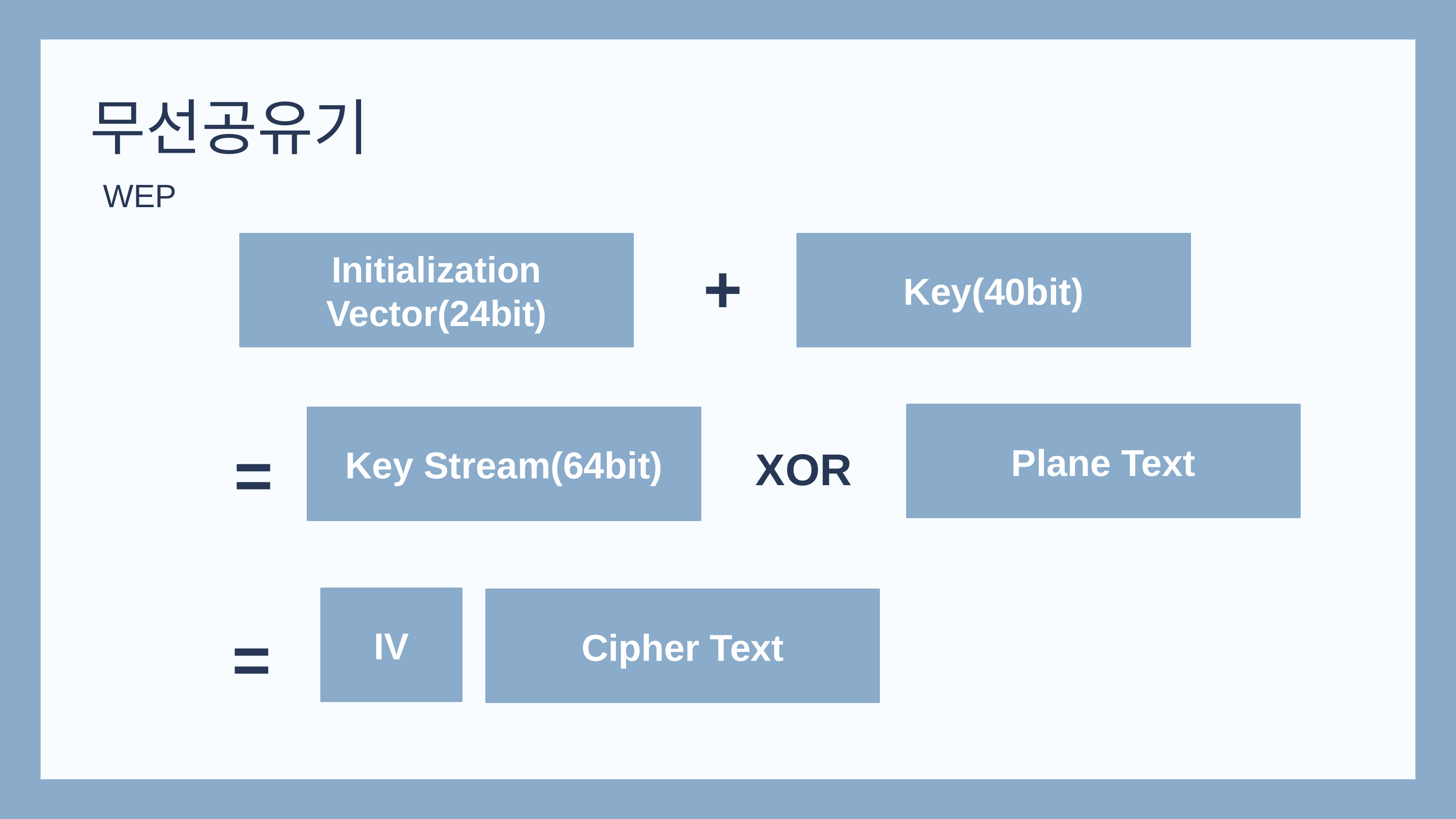

무선공유기
WEP
Key(40bit)
Initialization
Vector(24bit)
+
Plane Text
Key Stream(64bit)
=
XOR
IV
Cipher Text
=